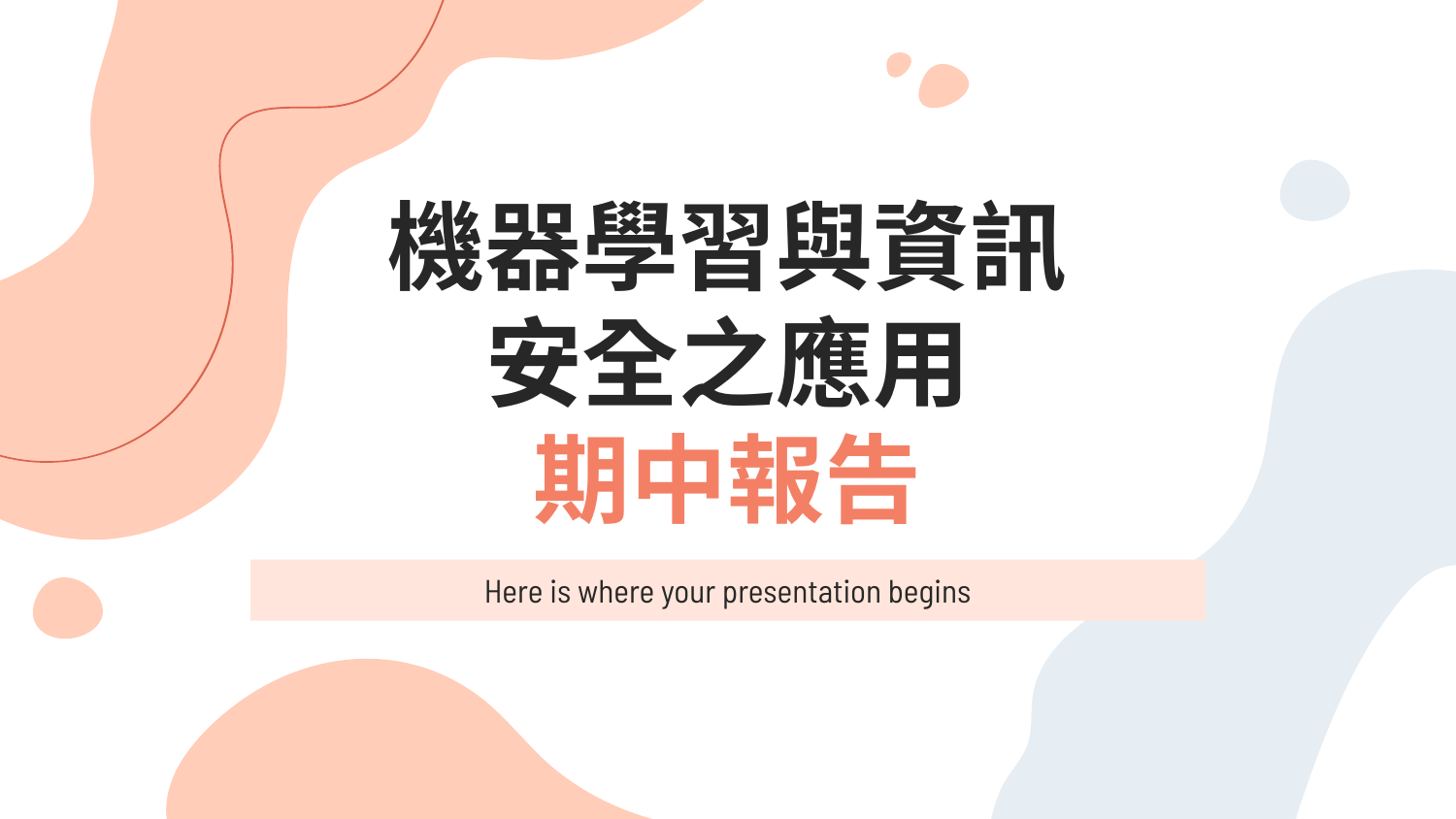

# 機器學習與資訊安全之應用 期中報告
Here is where your presentation begins